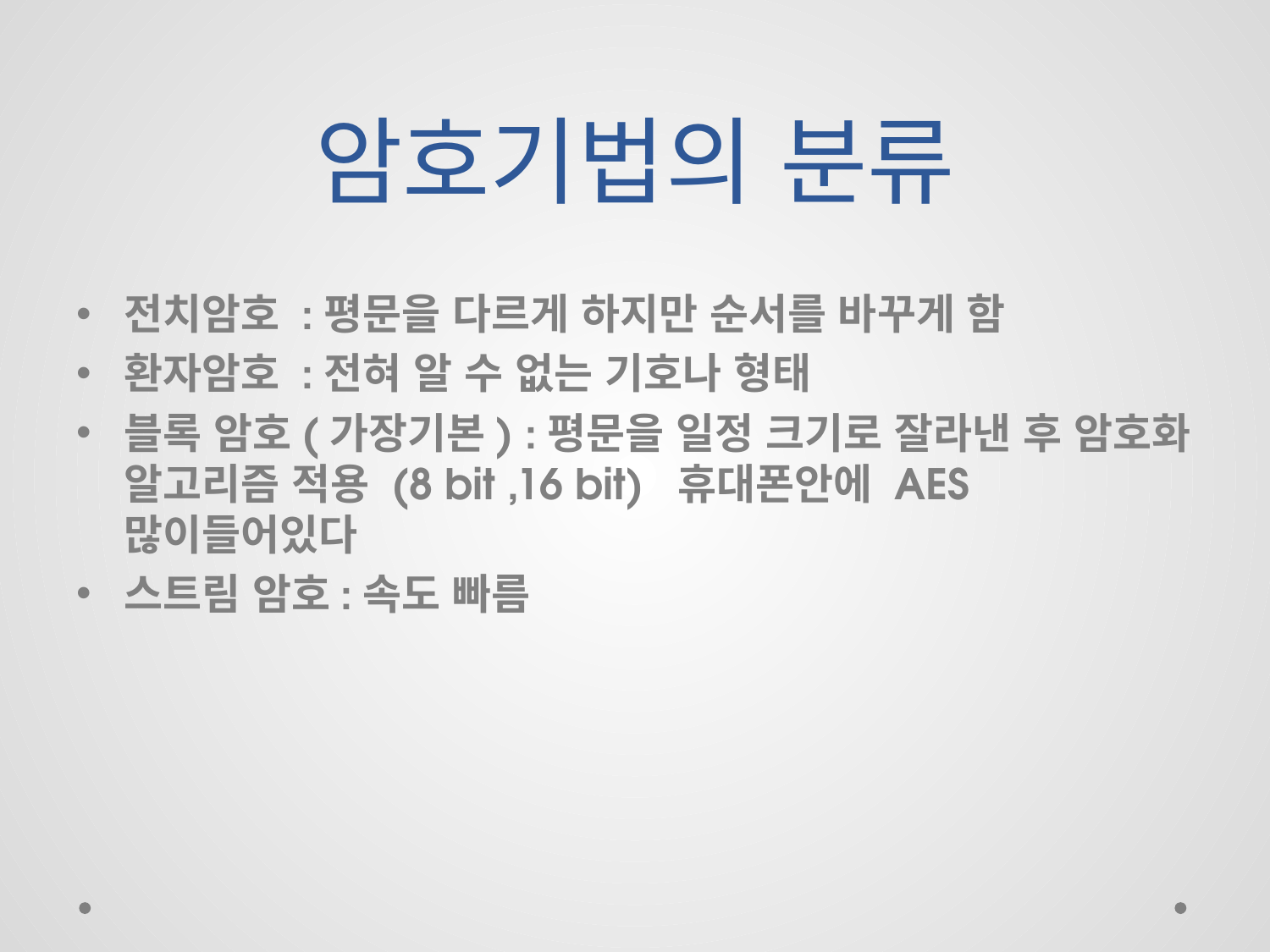

# 암호기법의 분류

전치암호 :평문을 다르게 하지만 순서를 바꾸게 함
환자암호 :전혀 알 수 없는 기호나 형태
블록 암호(가장기본) :평문을 일정 크기로 잘라낸 후 암호화 알고리즘 적용 (8 bit ,16 bit)  휴대폰안에 AES 많이들어있다
스트림 암호:속도 빠름